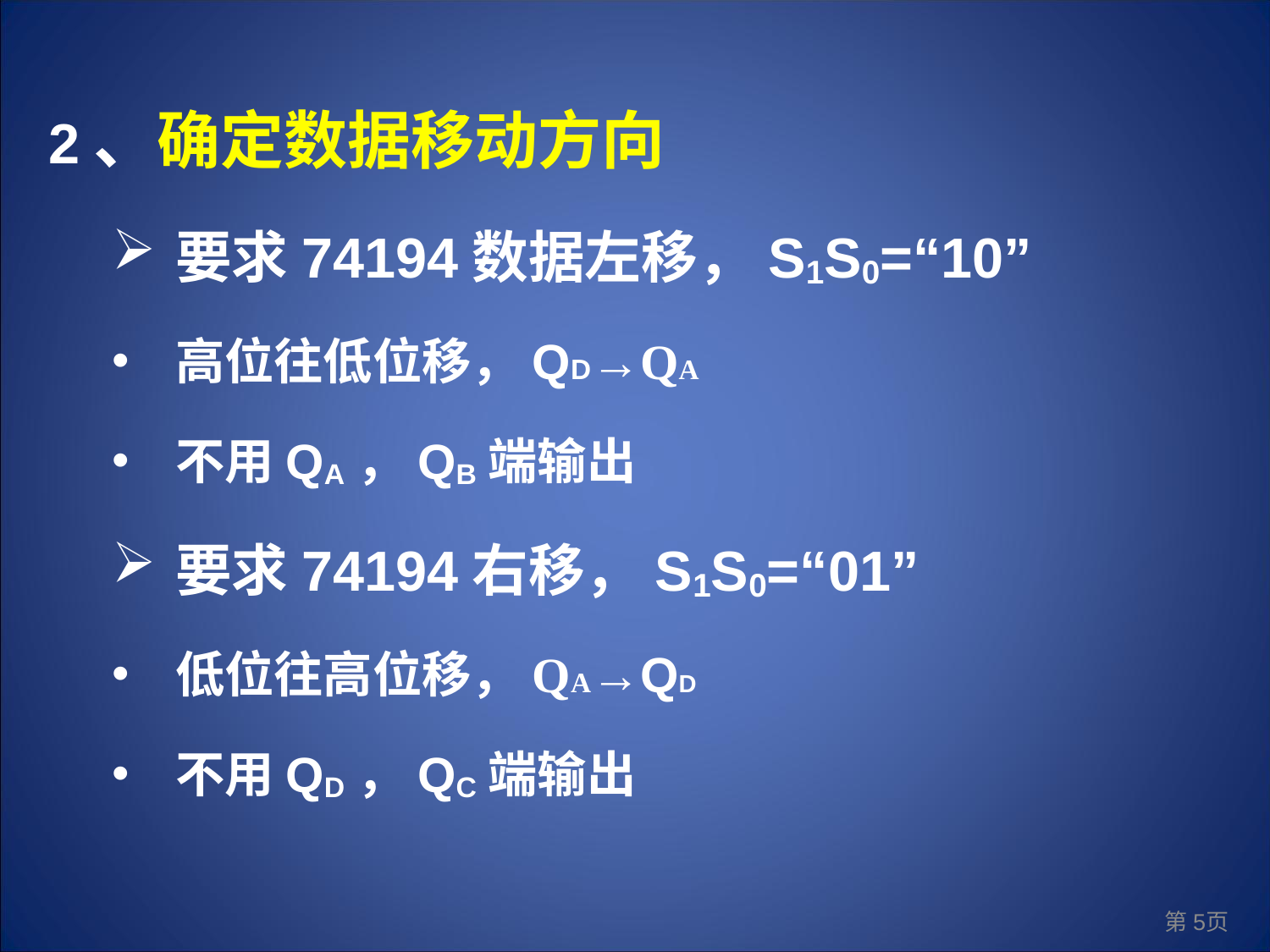

2、确定数据移动方向
要求74194数据左移，S1S0=“10”
高位往低位移，QD→QA
不用QA，QB端输出
要求74194右移，S1S0=“01”
低位往高位移，QA→QD
不用QD，QC端输出